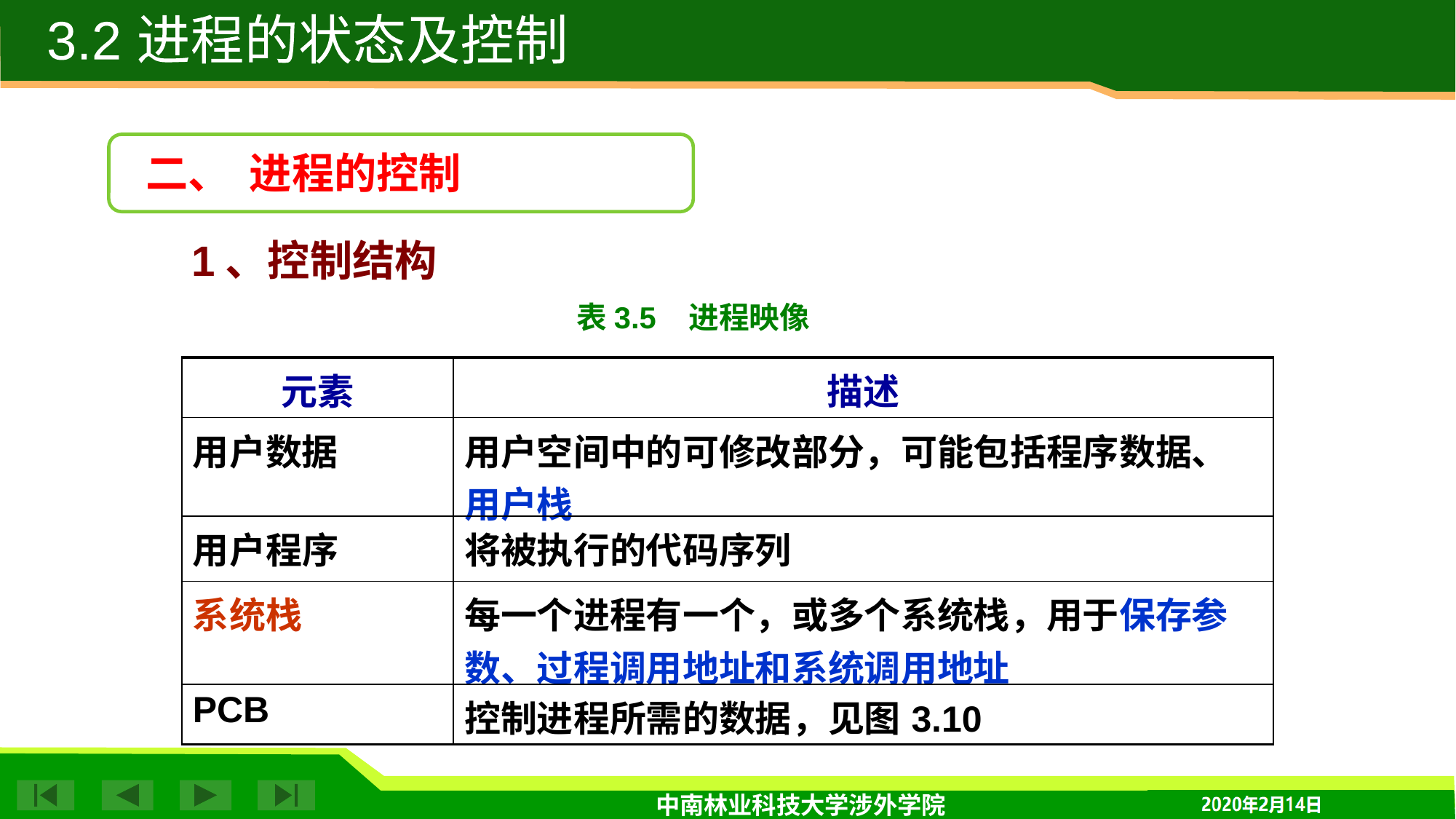

3.2 进程的状态及控制

二、  进程的控制
 1、控制结构
表3.5   进程映像
| 元素 | 描述 |
| --- | --- |
| 用户数据 | 用户空间中的可修改部分，可能包括程序数据、用户栈 |
| 用户程序 | 将被执行的代码序列 |
| 系统栈 | 每一个进程有一个，或多个系统栈，用于保存参数、过程调用地址和系统调用地址 |
| PCB | 控制进程所需的数据，见图3.10 |